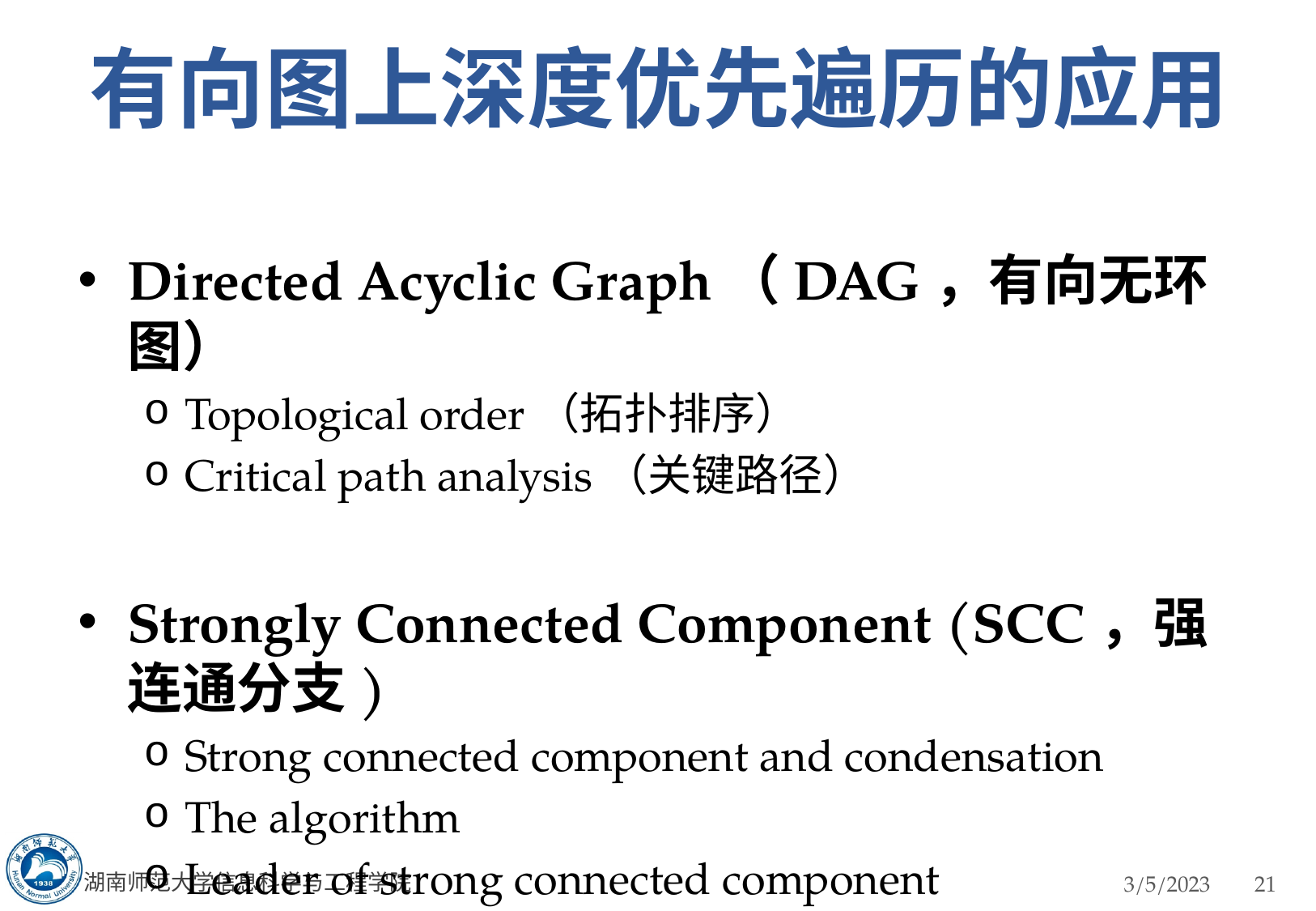

# 有向图上深度优先遍历的应用
Directed Acyclic Graph（DAG，有向无环图）
Topological order（拓扑排序）
Critical path analysis（关键路径）

Strongly Connected Component (SCC，强连通分支)
Strong connected component and condensation
The algorithm
Leader of strong connected component
湖南师范大学信息科学与工程学院
3/5/2023
21